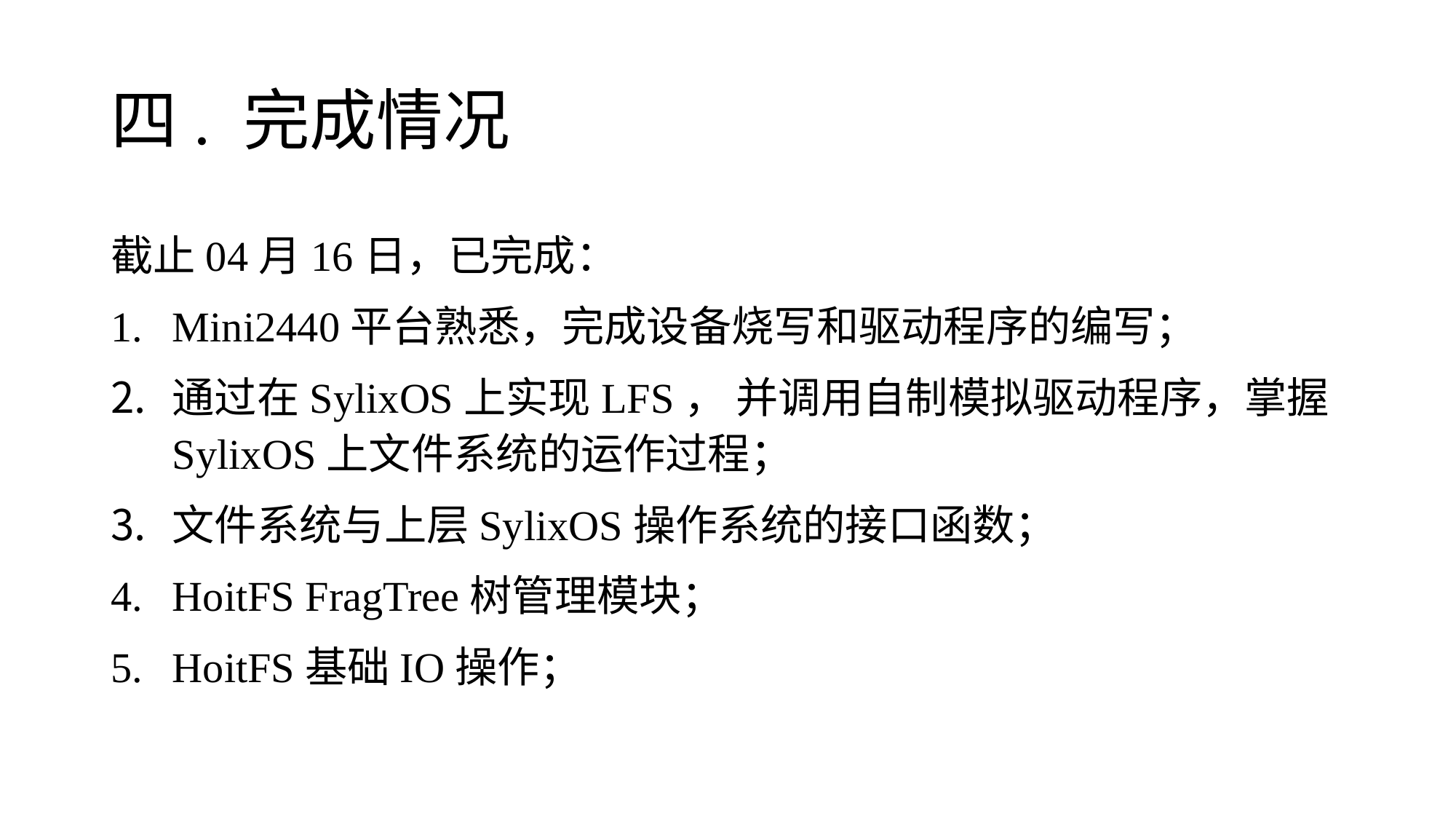

# 四. 完成情况
截止04月16日，已完成：
Mini2440平台熟悉，完成设备烧写和驱动程序的编写；
通过在SylixOS上实现LFS， 并调用自制模拟驱动程序，掌握SylixOS上文件系统的运作过程；
文件系统与上层SylixOS操作系统的接口函数；
HoitFS FragTree树管理模块；
HoitFS基础IO操作；